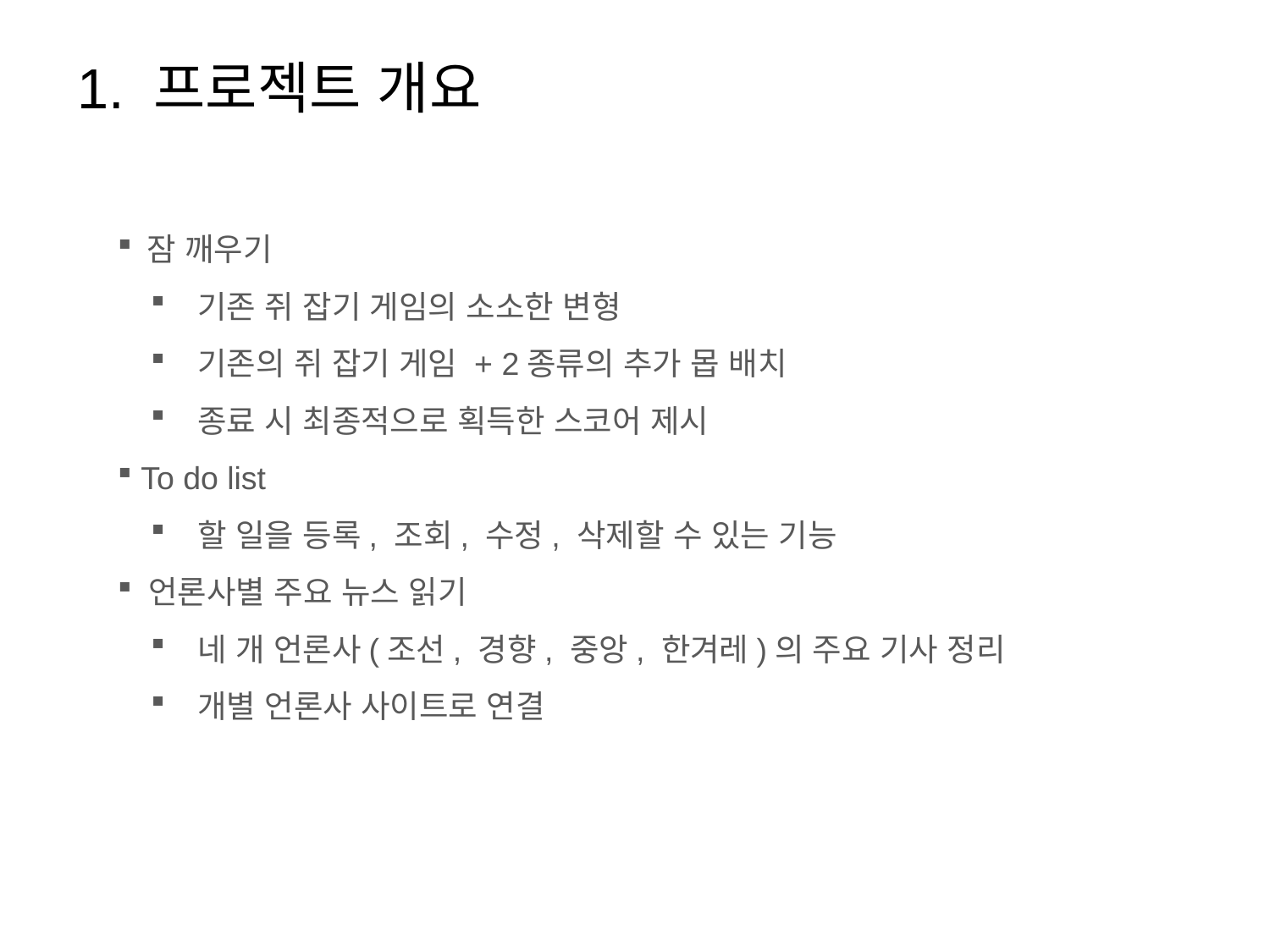

1. 프로젝트 개요

 잠 깨우기
 기존 쥐 잡기 게임의 소소한 변형
 기존의 쥐 잡기 게임 + 2종류의 추가 몹 배치
 종료 시 최종적으로 획득한 스코어 제시
 To do list
 할 일을 등록, 조회, 수정, 삭제할 수 있는 기능
 언론사별 주요 뉴스 읽기
 네 개 언론사(조선, 경향, 중앙, 한겨레)의 주요 기사 정리
 개별 언론사 사이트로 연결